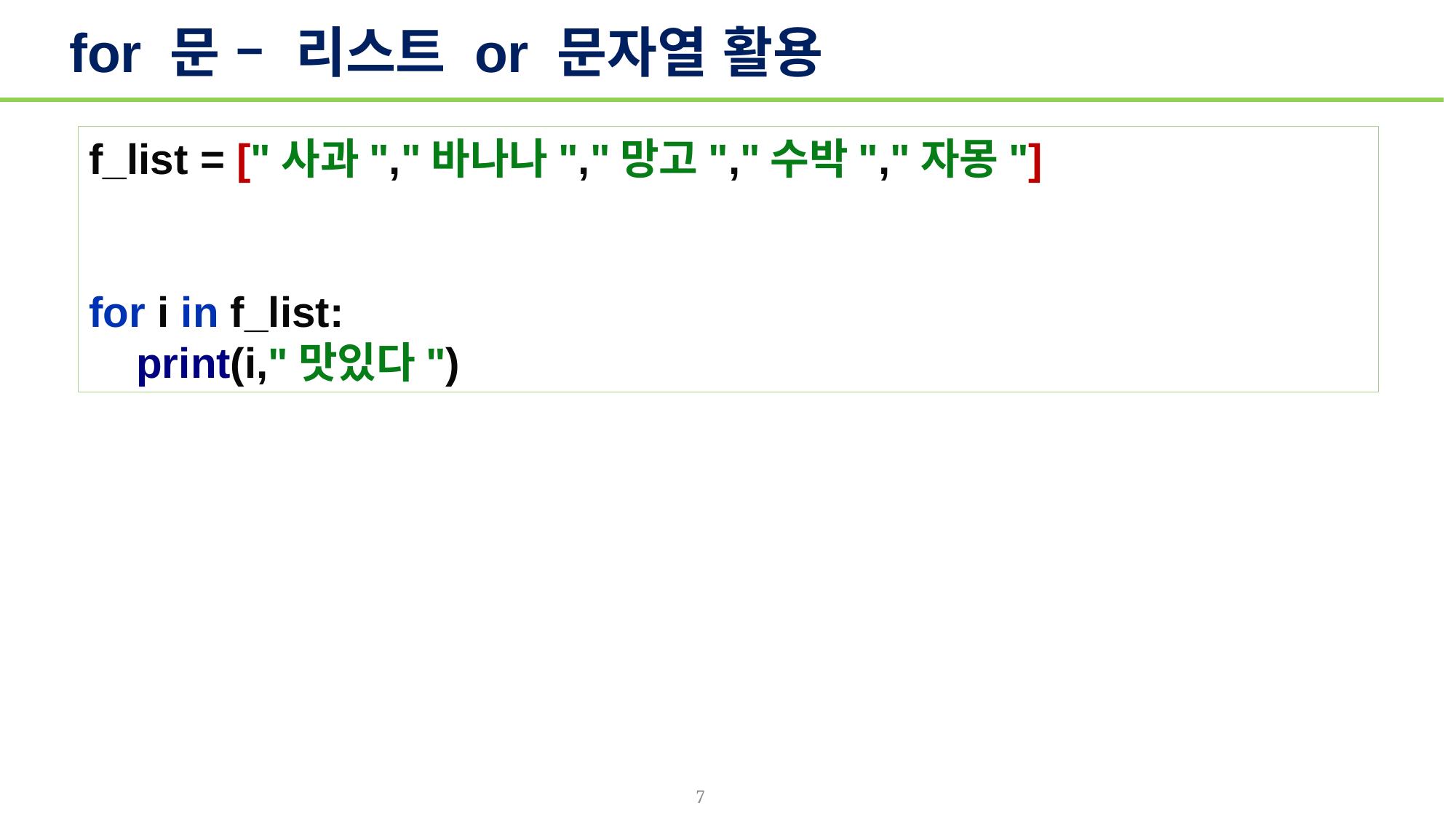

# for 문 –  리스트 or 문자열 활용
f_list = ["사과","바나나","망고","수박","자몽"]
for i in f_list:
    print(i,"맛있다")
7